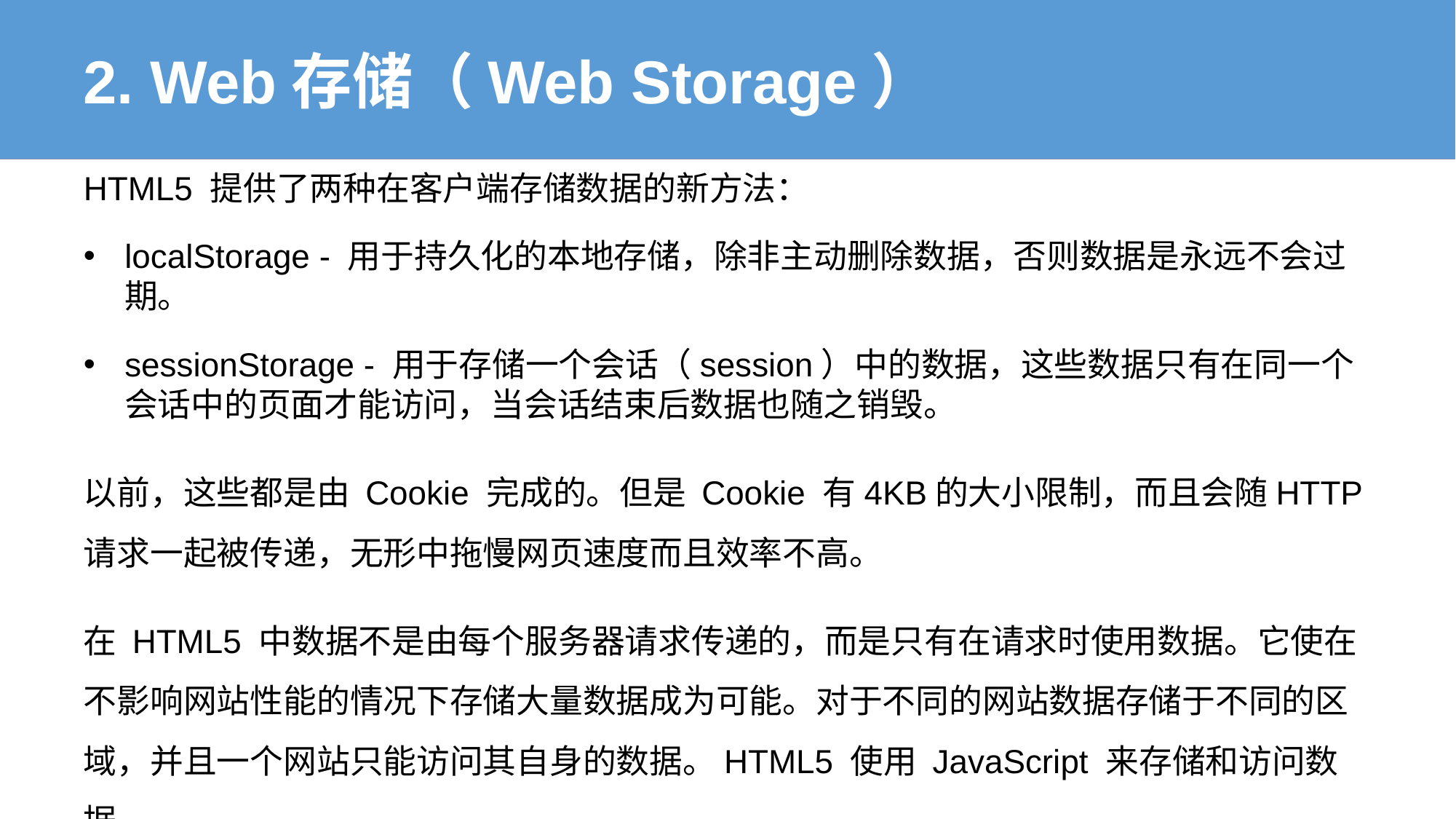

# 2. Web存储（Web Storage）
HTML5 提供了两种在客户端存储数据的新方法：
localStorage - 用于持久化的本地存储，除非主动删除数据，否则数据是永远不会过期。
sessionStorage - 用于存储一个会话（session）中的数据，这些数据只有在同一个会话中的页面才能访问，当会话结束后数据也随之销毁。
以前，这些都是由 Cookie 完成的。但是 Cookie 有4KB的大小限制，而且会随HTTP请求一起被传递，无形中拖慢网页速度而且效率不高。
在 HTML5 中数据不是由每个服务器请求传递的，而是只有在请求时使用数据。它使在不影响网站性能的情况下存储大量数据成为可能。对于不同的网站数据存储于不同的区域，并且一个网站只能访问其自身的数据。HTML5 使用 JavaScript 来存储和访问数据。